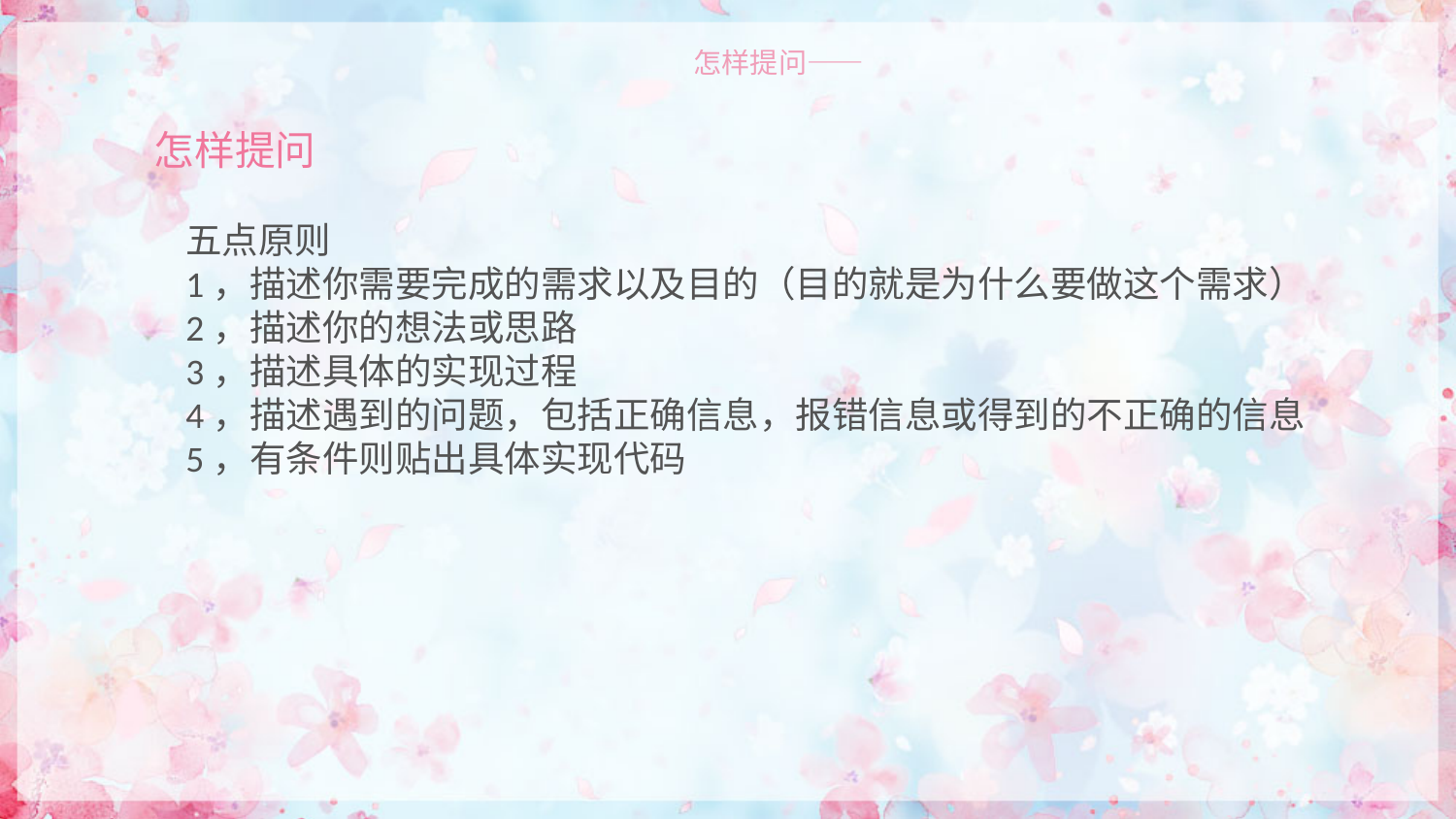

——怎样提问——
怎样提问
五点原则
1，描述你需要完成的需求以及目的（目的就是为什么要做这个需求）
2，描述你的想法或思路
3，描述具体的实现过程
4，描述遇到的问题，包括正确信息，报错信息或得到的不正确的信息
5，有条件则贴出具体实现代码